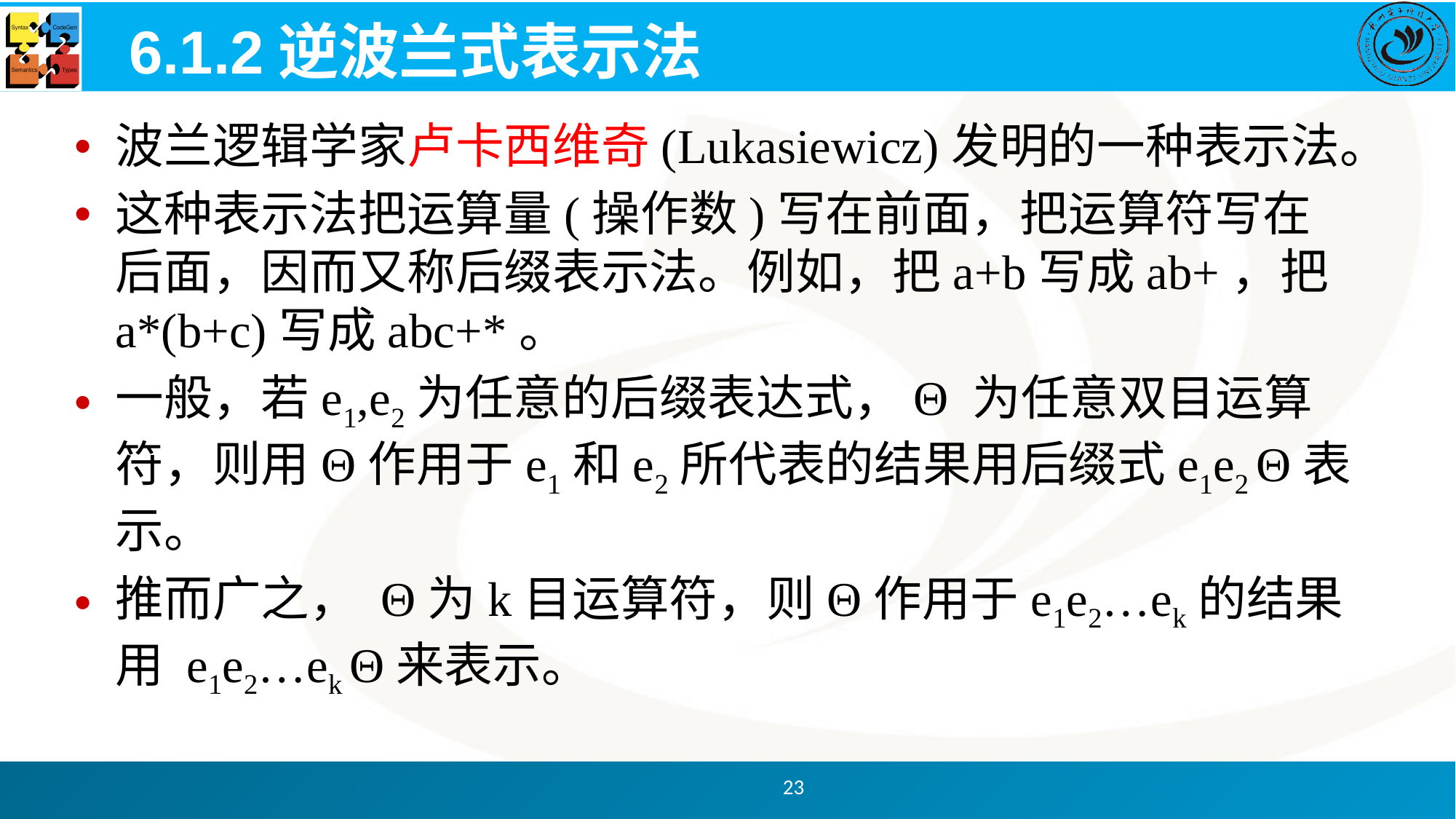

# 6.1.2逆波兰式表示法
波兰逻辑学家卢卡西维奇(Lukasiewicz)发明的一种表示法。
这种表示法把运算量(操作数)写在前面，把运算符写在后面，因而又称后缀表示法。例如，把a+b写成ab+，把a*(b+c)写成abc+*。
一般，若e1,e2为任意的后缀表达式，Θ 为任意双目运算符，则用Θ作用于e1和e2所代表的结果用后缀式e1e2 Θ表示。
推而广之， Θ为k目运算符，则Θ作用于e1e2…ek的结果用 e1e2…ek Θ来表示。
23